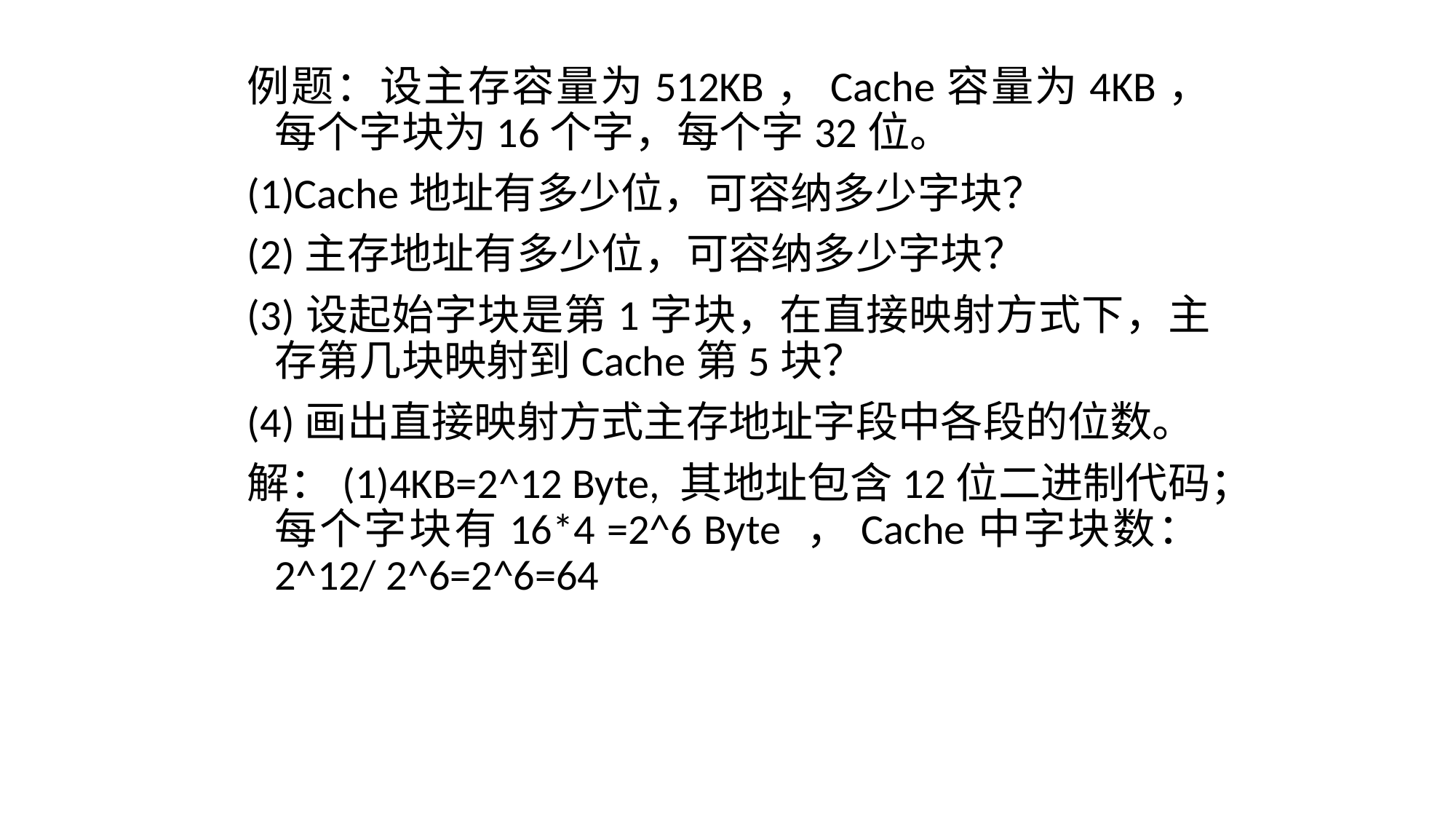

例题：设主存容量为512KB，Cache容量为4KB，每个字块为16个字，每个字32位。
(1)Cache地址有多少位，可容纳多少字块？
(2)主存地址有多少位，可容纳多少字块？
(3)设起始字块是第1字块，在直接映射方式下，主存第几块映射到Cache第5块？
(4)画出直接映射方式主存地址字段中各段的位数。
解：(1)4KB=2^12 Byte, 其地址包含12位二进制代码；每个字块有16*4 =2^6 Byte ，Cache中字块数：2^12/ 2^6=2^6=64